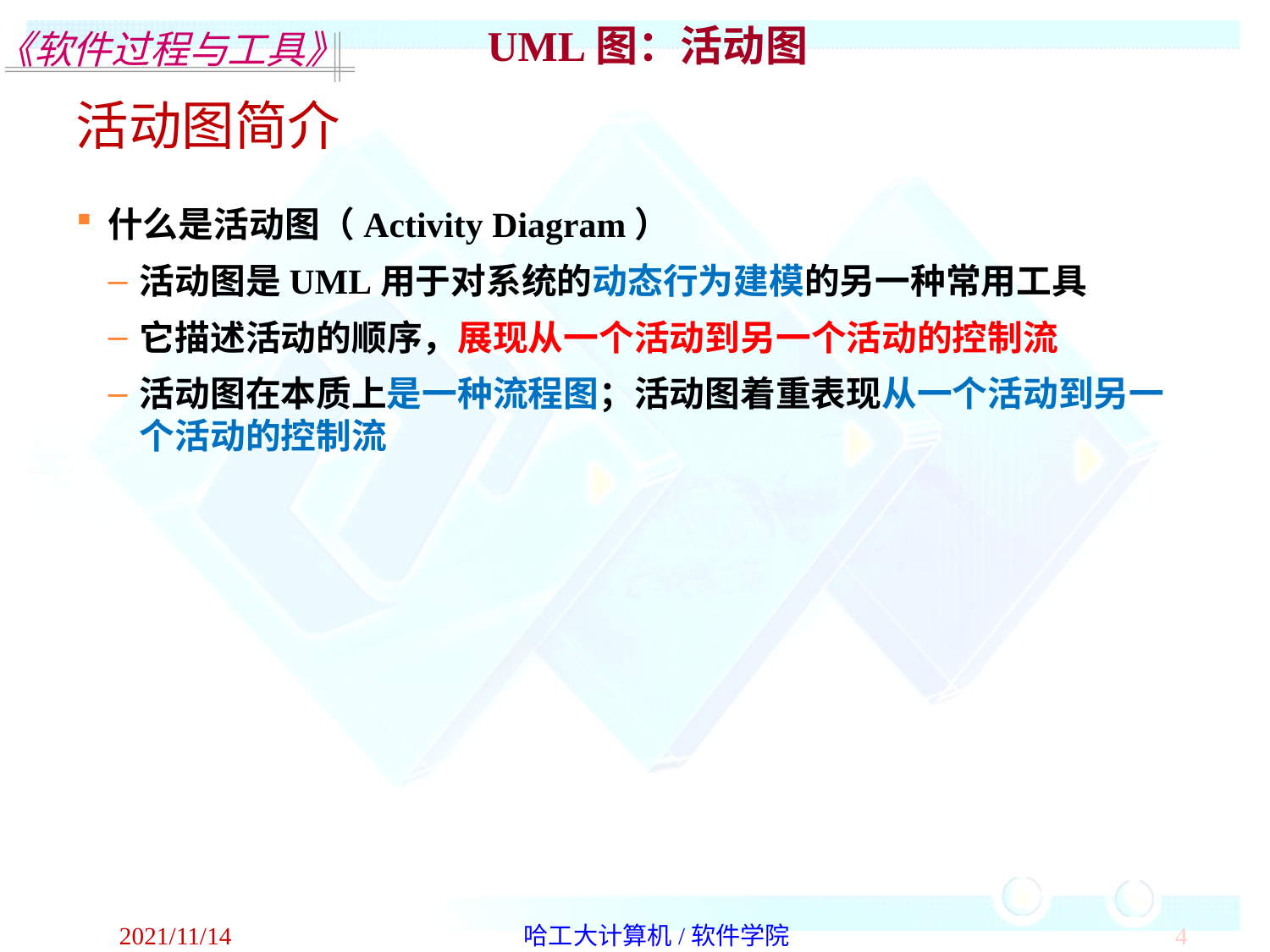

UML图：活动图
活动图简介
什么是活动图（Activity Diagram）
活动图是UML用于对系统的动态行为建模的另一种常用工具
它描述活动的顺序，展现从一个活动到另一个活动的控制流
活动图在本质上是一种流程图；活动图着重表现从一个活动到另一个活动的控制流